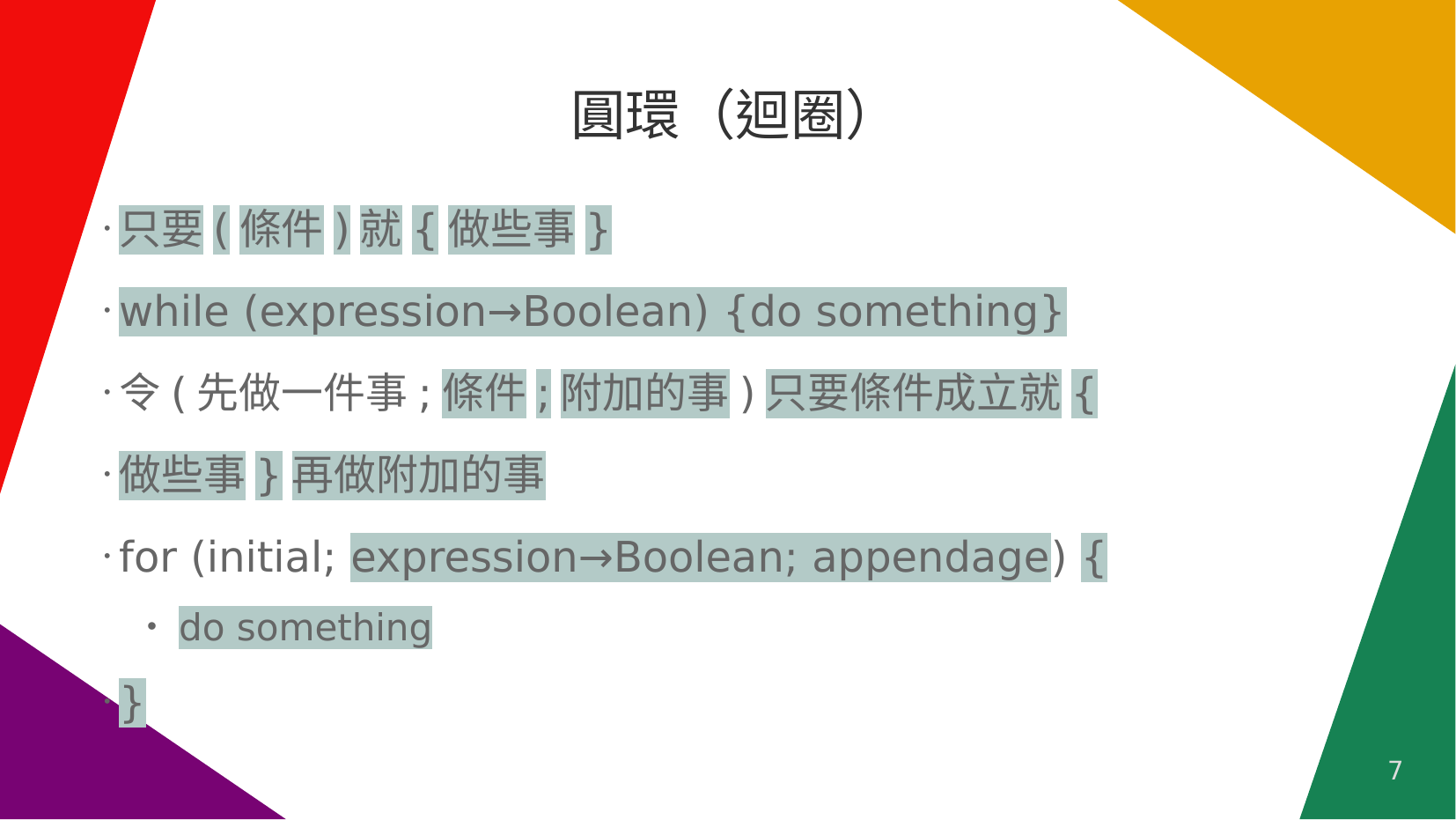

# 圓環（迴圈）
只要(條件)就{做些事}
while (expression→Boolean) {do something}
令(先做一件事;條件;附加的事)只要條件成立就{
做些事}再做附加的事
for (initial; expression→Boolean; appendage) {
do something
}
7